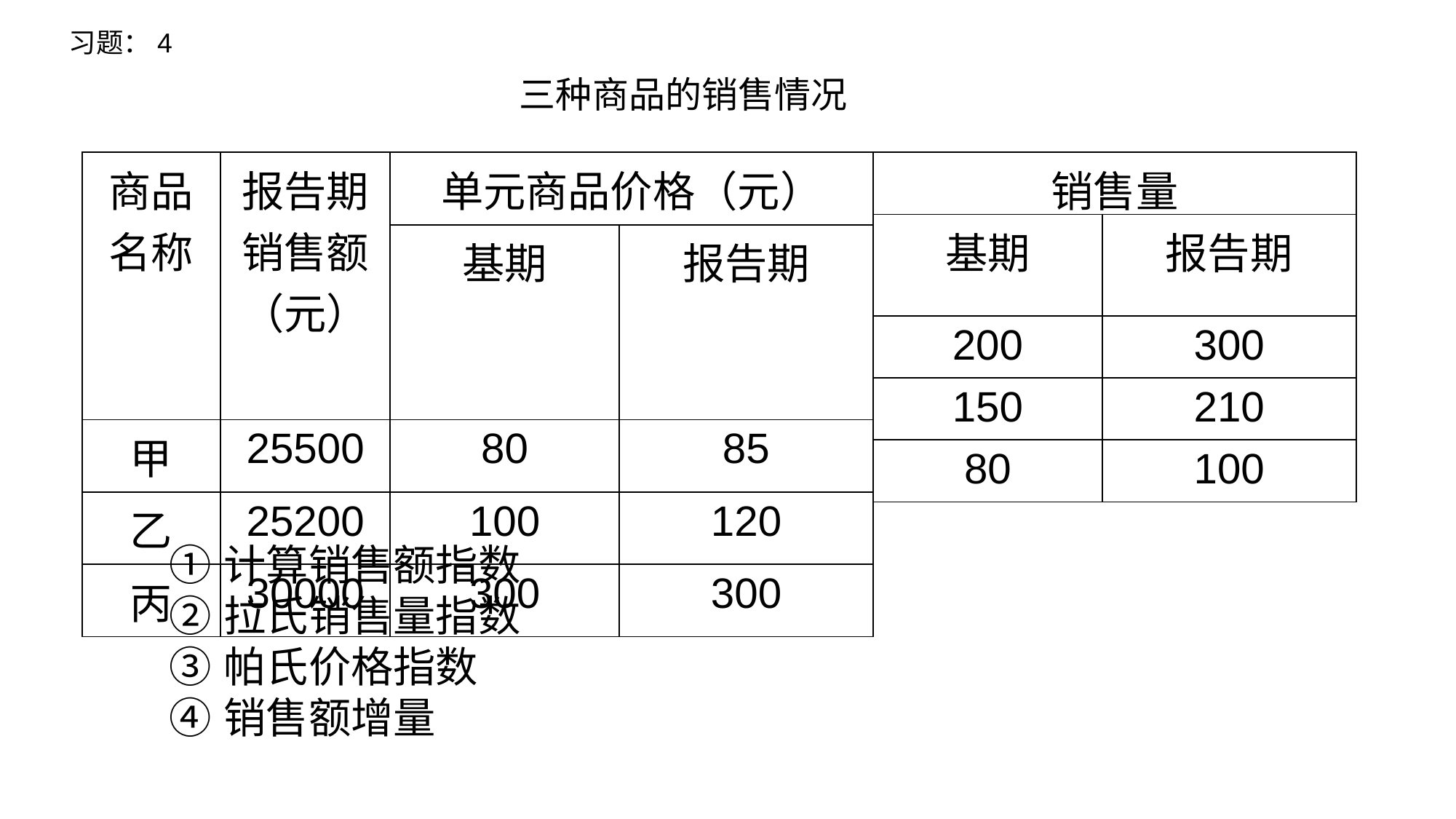

习题：4
三种商品的销售情况
| 商品名称 | 报告期销售额 （元） | 单元商品价格（元） |  |
| --- | --- | --- | --- |
|  |  | 基期 | 报告期 |
| 甲 | 25500 | 80 | 85 |
| 乙 | 25200 | 100 | 120 |
| 丙 | 30000 | 300 | 300 |
| 销售量 |  |
| --- | --- |
| 基期 | 报告期 |
| 200 | 300 |
| 150 | 210 |
| 80 | 100 |
计算销售额指数
拉氏销售量指数
帕氏价格指数
销售额增量